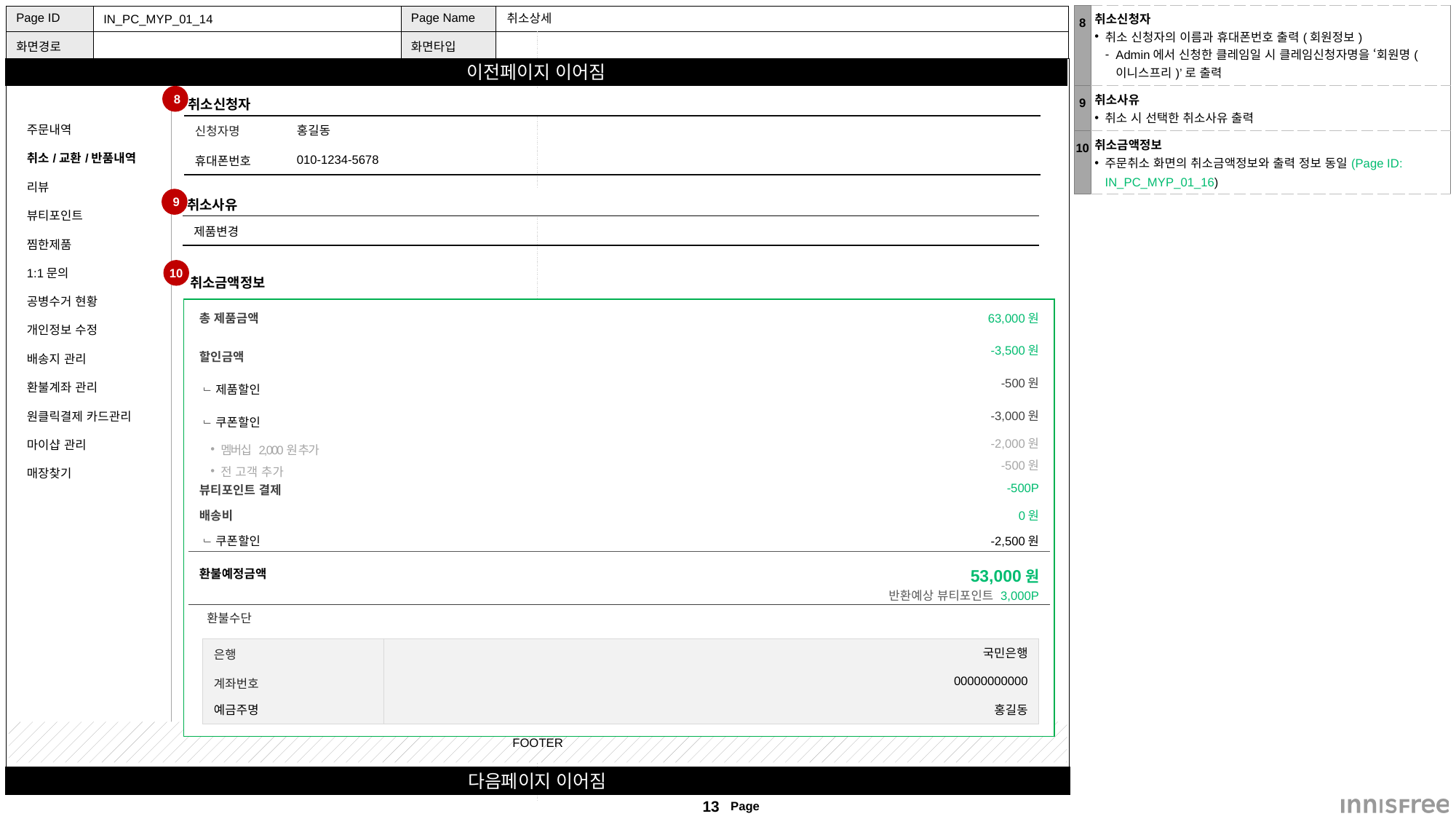

| 8 | 취소신청자 취소 신청자의 이름과 휴대폰번호 출력(회원정보) Admin에서 신청한 클레임일 시 클레임신청자명을 ‘회원명(이니스프리)’로 출력 |
| --- | --- |
| 9 | 취소사유 취소 시 선택한 취소사유 출력 |
| 10 | 취소금액정보 주문취소 화면의 취소금액정보와 출력 정보 동일(Page ID: IN\_PC\_MYP\_01\_16) |
IN_PC_MYP_01_14
# 취소상세
8
| 주문내역 |
| --- |
| 취소/교환/반품내역 |
| 리뷰 |
| 뷰티포인트 |
| 찜한제품 |
| 1:1문의 |
| 공병수거 현황 |
| 개인정보 수정 |
| 배송지 관리 |
| 환불계좌 관리 |
| 원클릭결제 카드관리 |
| 마이샵 관리 |
| 매장찾기 |
|  |
| 취소신청자 |  |
| --- | --- |
| 신청자명 | 홍길동 |
| 휴대폰번호 | 010-1234-5678 |
| 취소사유 |
| --- |
| 제품변경 |
9
10
취소금액정보

| 총 제품금액 | 63,000원 |
| --- | --- |
| 할인금액 | -3,500원 |
| ⨽제품할인 | -500원 |
| ⨽쿠폰할인 | -3,000원 |
| 멤버십 2,000원 추가 | -2,000원 |
| 전 고객 추가 | -500원 |
| 뷰티포인트 결제 | -500P |
| 배송비 | 0원 |
| ⨽쿠폰할인 | -2,500원 |
| 환불예정금액 | 53,000원 반환예상 뷰티포인트 3,000P |
환불수단
| 은행 | 국민은행 |
| --- | --- |
| 계좌번호 | 00000000000 |
| 예금주명 | 홍길동 |
FOOTER